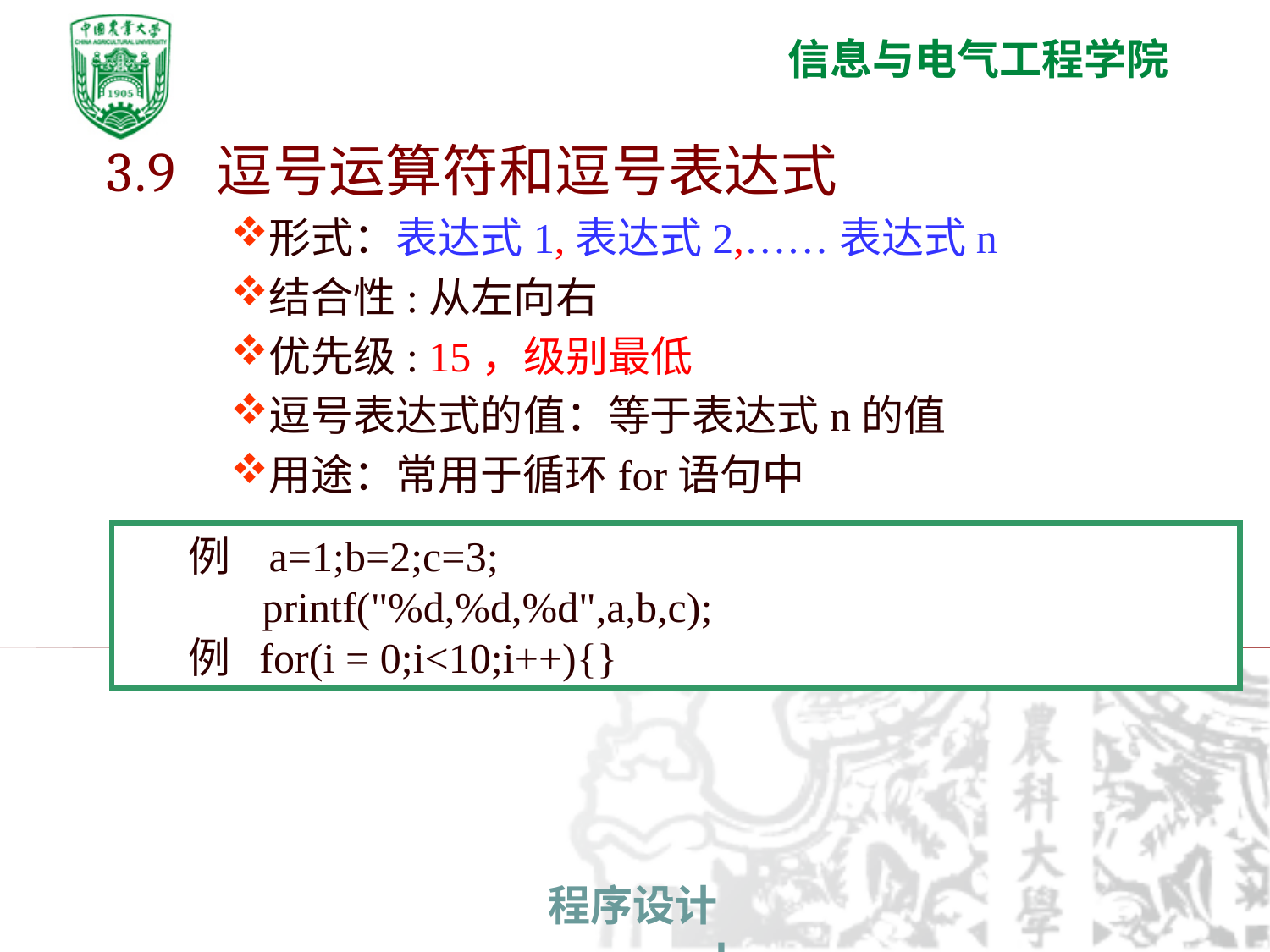

3.9  逗号运算符和逗号表达式
形式：表达式1,表达式2,……表达式n
结合性:从左向右
优先级: 15，级别最低
逗号表达式的值：等于表达式n的值
用途：常用于循环for语句中
例   a=1;b=2;c=3;
       printf("%d,%d,%d",a,b,c);
例  for(i = 0;i<10;i++){}